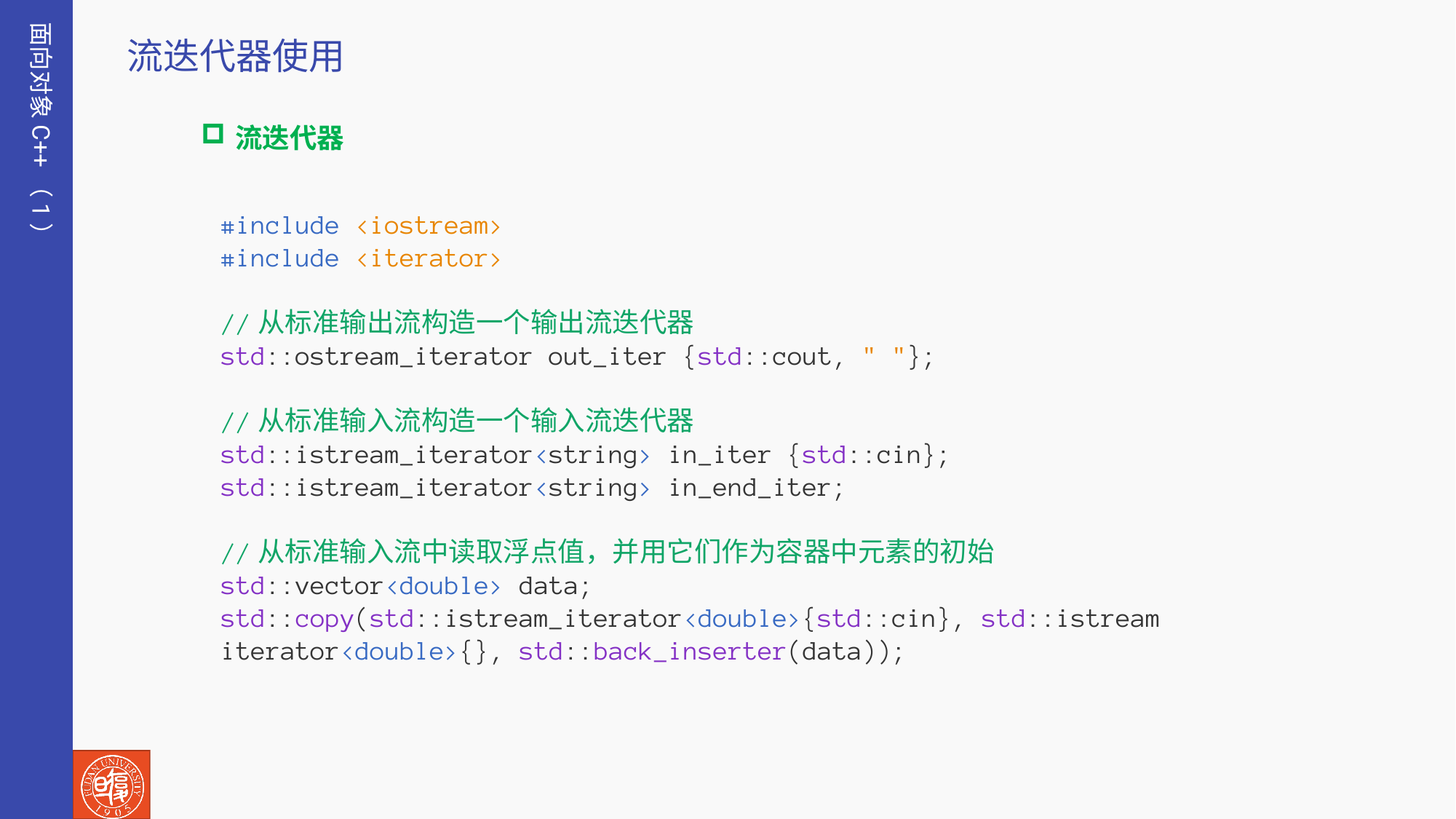

面向对象C++（1）
流迭代器使用
流迭代器

#include <iostream>
#include <iterator>

//从标准输出流构造一个输出流迭代器
std::ostream_iterator out_iter {std::cout, " "};
//从标准输入流构造一个输入流迭代器
std::istream_iterator<string> in_iter {std::cin};
std::istream_iterator<string> in_end_iter;
//从标准输入流中读取浮点值，并用它们作为容器中元素的初始
std::vector<double> data;
std::copy(std::istream_iterator<double>{std::cin}, std::istream iterator<double>{}, std::back_inserter(data));